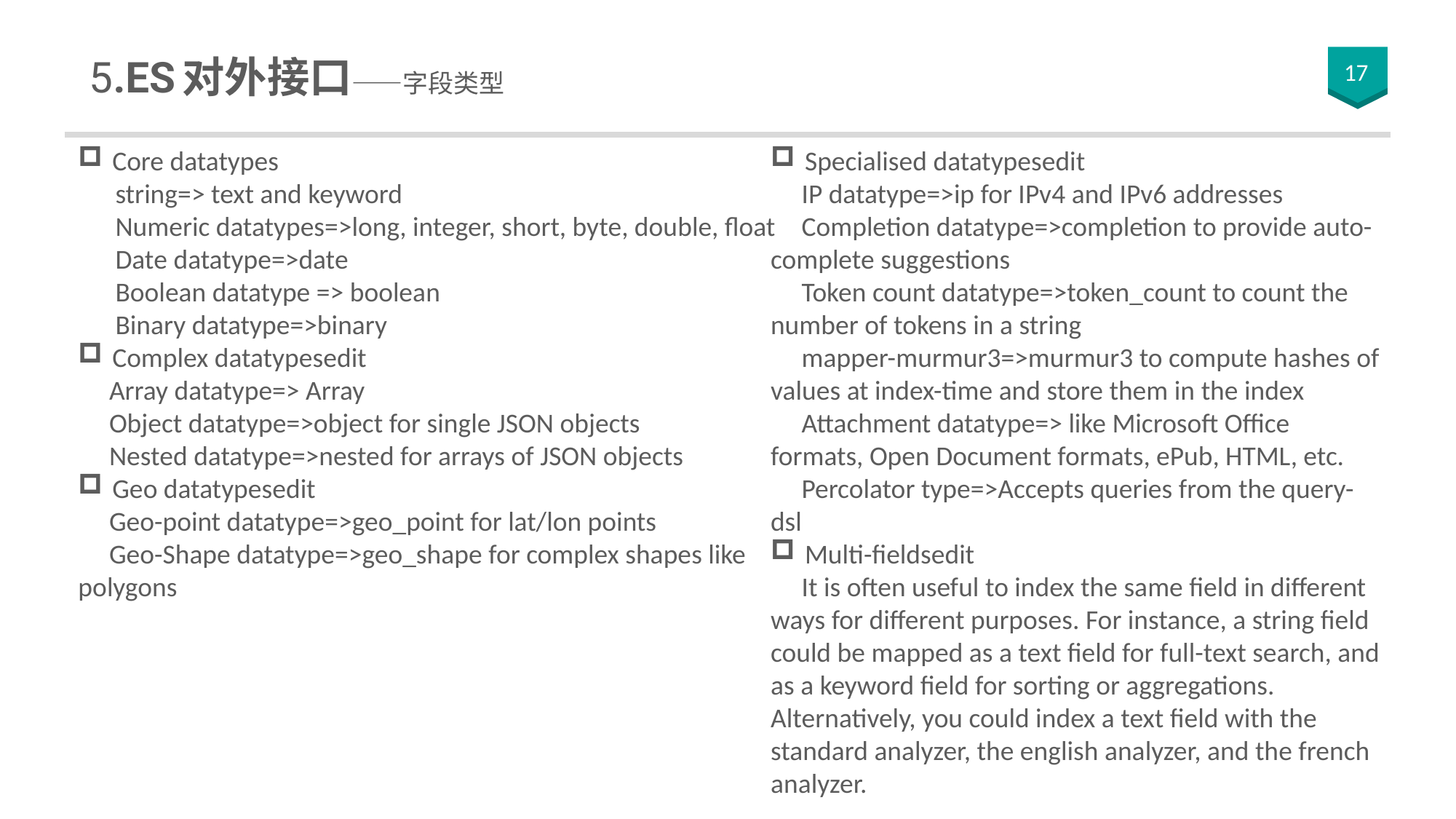

# 2.ES 基础一网打尽 5.ES对外接口——字段类型
17
Core datatypes
      string=> text and keyword
      Numeric datatypes=>long, integer, short, byte, double, float
      Date datatype=>date
      Boolean datatype => boolean
      Binary datatype=>binary
Complex datatypesedit
     Array datatype=> Array
     Object datatype=>object for single JSON objects
     Nested datatype=>nested for arrays of JSON objects
Geo datatypesedit
     Geo-point datatype=>geo_point for lat/lon points
     Geo-Shape datatype=>geo_shape for complex shapes like polygons
Specialised datatypesedit
     IP datatype=>ip for IPv4 and IPv6 addresses
     Completion datatype=>completion to provide auto-complete suggestions
     Token count datatype=>token_count to count the number of tokens in a string
     mapper-murmur3=>murmur3 to compute hashes of values at index-time and store them in the index
     Attachment datatype=> like Microsoft Office formats, Open Document formats, ePub, HTML, etc.
     Percolator type=>Accepts queries from the query-dsl
Multi-fieldsedit
     It is often useful to index the same field in different ways for different purposes. For instance, a string field could be mapped as a text field for full-text search, and as a keyword field for sorting or aggregations. Alternatively, you could index a text field with the standard analyzer, the english analyzer, and the french analyzer.